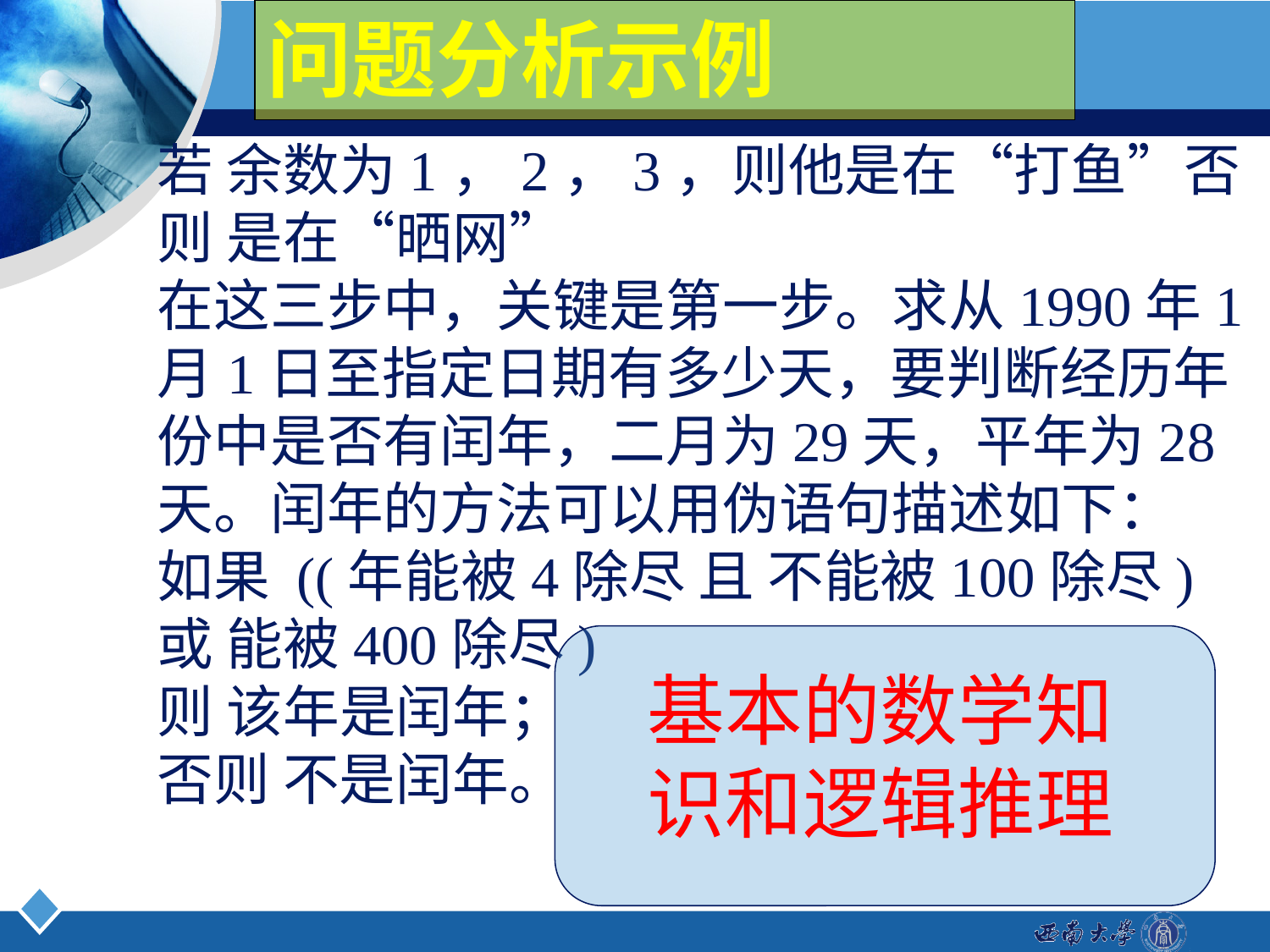

问题分析示例
若 余数为1，2，3，则他是在“打鱼”否则 是在“晒网”
在这三步中，关键是第一步。求从1990年1月1日至指定日期有多少天，要判断经历年份中是否有闰年，二月为29天，平年为28天。闰年的方法可以用伪语句描述如下：
如果 ((年能被4除尽 且 不能被100除尽)或 能被400除尽)
则 该年是闰年；
否则 不是闰年。

基本的数学知识和逻辑推理